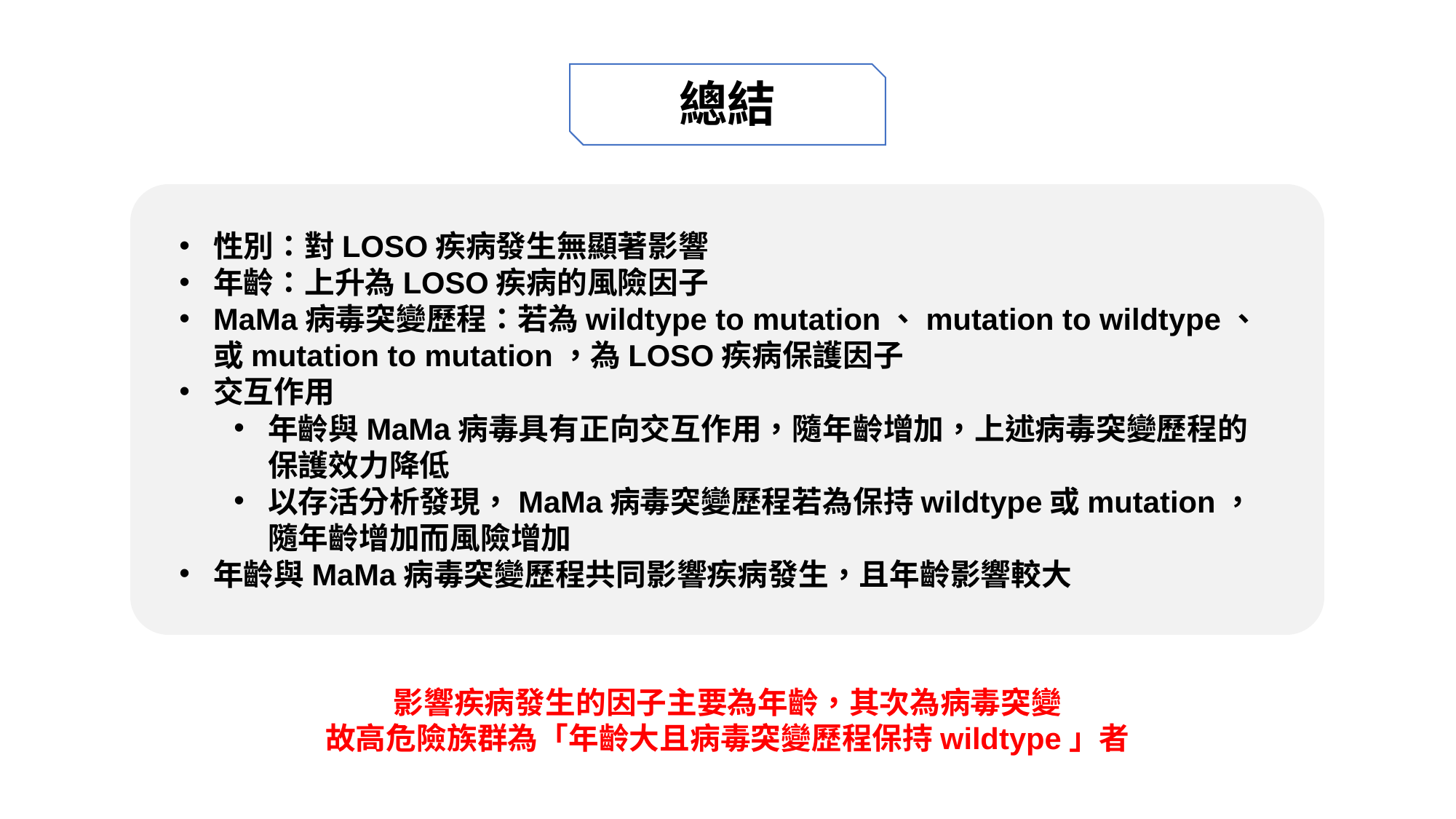

總結
性別：對LOSO疾病發生無顯著影響
年齡：上升為LOSO疾病的風險因子
MaMa病毒突變歷程：若為wildtype to mutation、mutation to wildtype、或mutation to mutation，為LOSO疾病保護因子
交互作用
年齡與MaMa病毒具有正向交互作用，隨年齡增加，上述病毒突變歷程的保護效力降低
以存活分析發現，MaMa病毒突變歷程若為保持wildtype或mutation，隨年齡增加而風險增加
年齡與MaMa病毒突變歷程共同影響疾病發生，且年齡影響較大
影響疾病發生的因子主要為年齡，其次為病毒突變
故高危險族群為「年齡大且病毒突變歷程保持wildtype」者